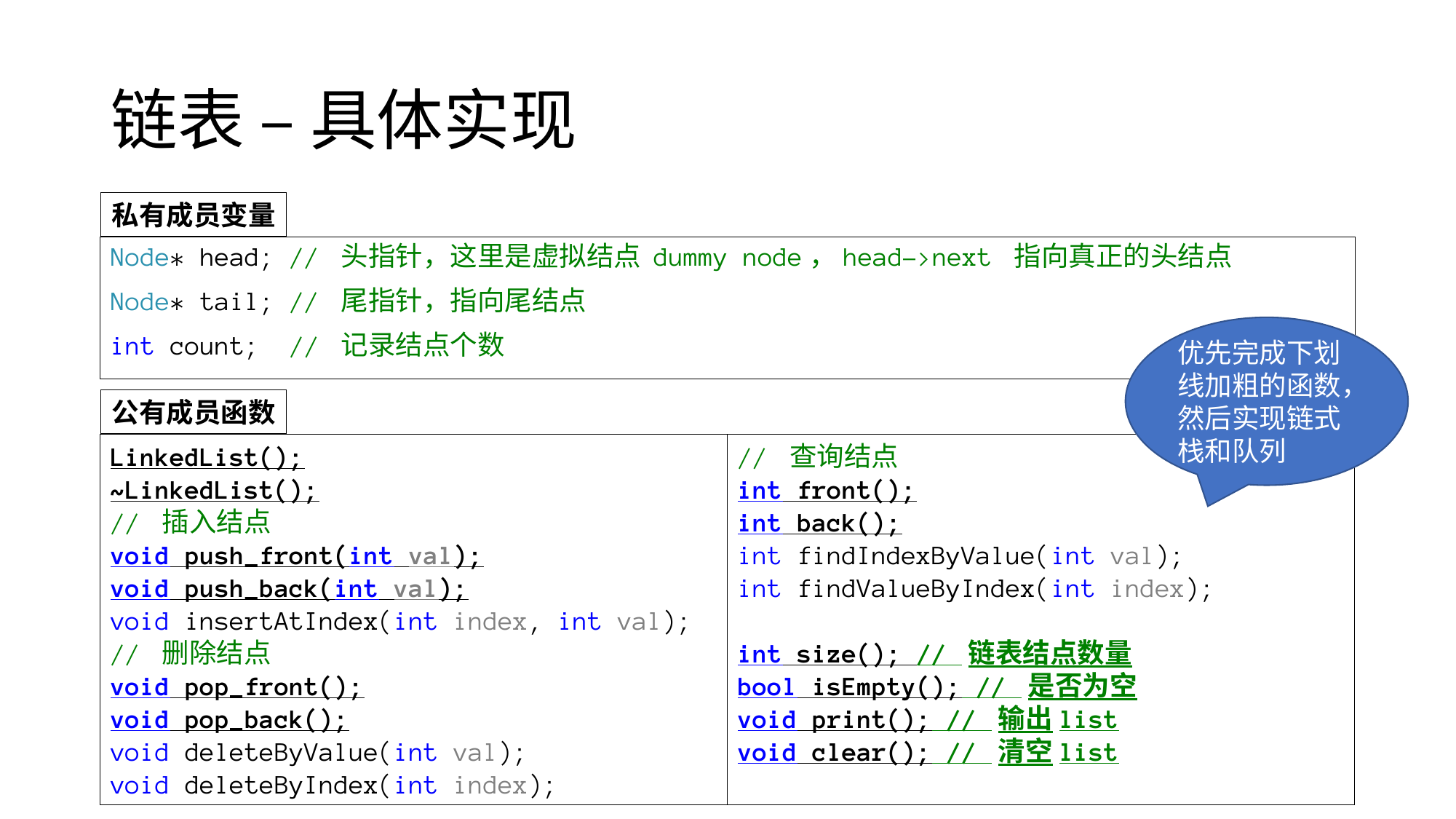

# 链表 – 具体实现
私有成员变量
Node* head; // 头指针，这里是虚拟结点 dummy node，head->next 指向真正的头结点
Node* tail; // 尾指针，指向尾结点
int count;  // 记录结点个数
优先完成下划线加粗的函数，然后实现链式栈和队列
公有成员函数
LinkedList();
~LinkedList();
// 插入结点
void push_front(int val);
void push_back(int val);
void insertAtIndex(int index, int val);
// 删除结点
void pop_front();
void pop_back();
void deleteByValue(int val);
void deleteByIndex(int index);
// 查询结点
int front();
int back();
int findIndexByValue(int val);
int findValueByIndex(int index);

int size(); // 链表结点数量
bool isEmpty(); // 是否为空
void print(); // 输出list
void clear(); // 清空list